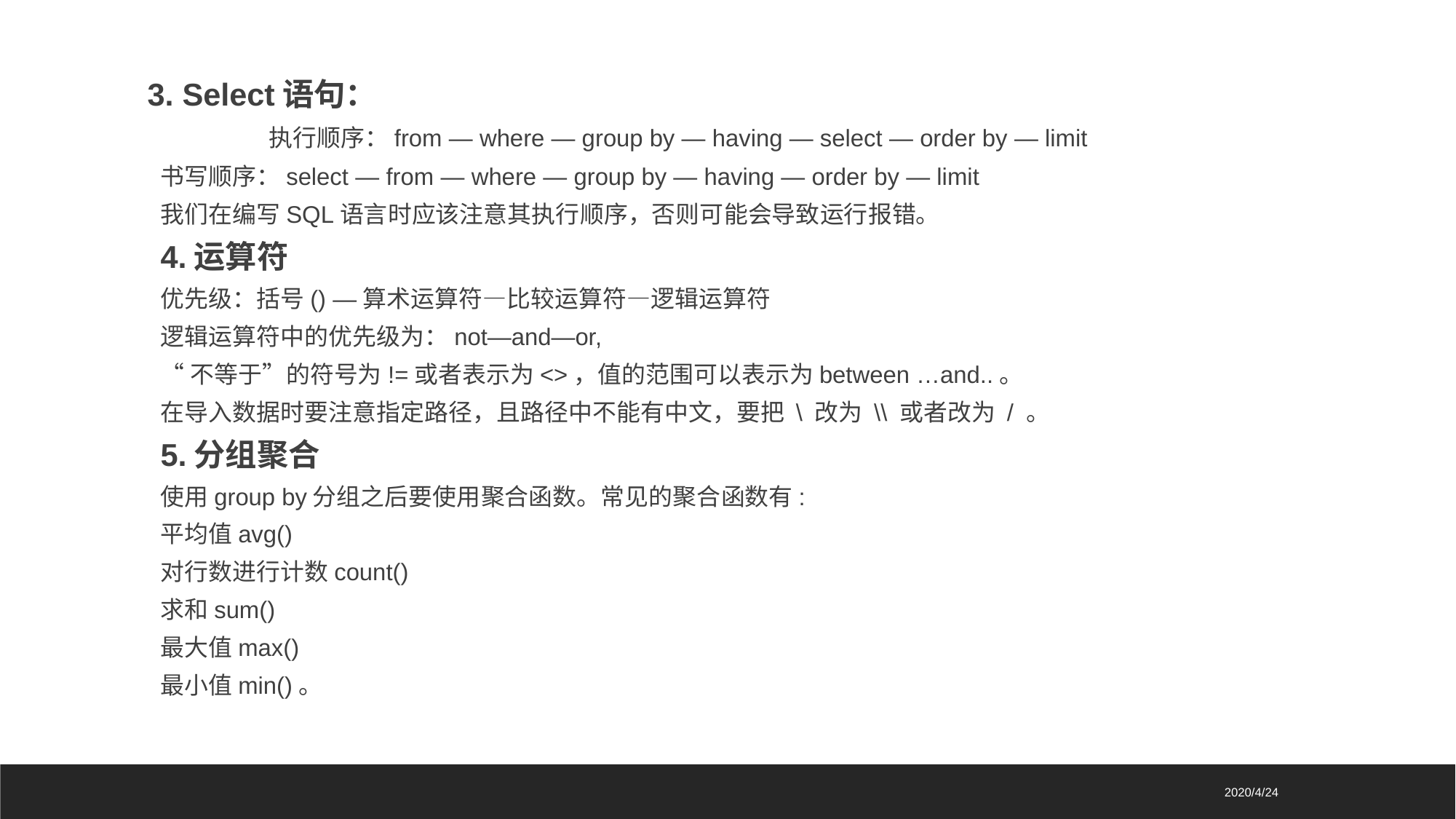

3. Select语句：
 	执行顺序：from — where — group by — having — select — order by — limit
	书写顺序：select — from — where — group by — having — order by — limit
	我们在编写SQL语言时应该注意其执行顺序，否则可能会导致运行报错。
4.运算符
	优先级：括号() —算术运算符—比较运算符—逻辑运算符
	逻辑运算符中的优先级为：not—and—or,
	“不等于”的符号为!=或者表示为<>，值的范围可以表示为between …and..。
	在导入数据时要注意指定路径，且路径中不能有中文，要把 \ 改为 \\ 或者改为 / 。
5.分组聚合
	使用group by分组之后要使用聚合函数。常见的聚合函数有:
	平均值avg()
	对行数进行计数count()
	求和sum()
	最大值max()
	最小值min()。
2020/4/24